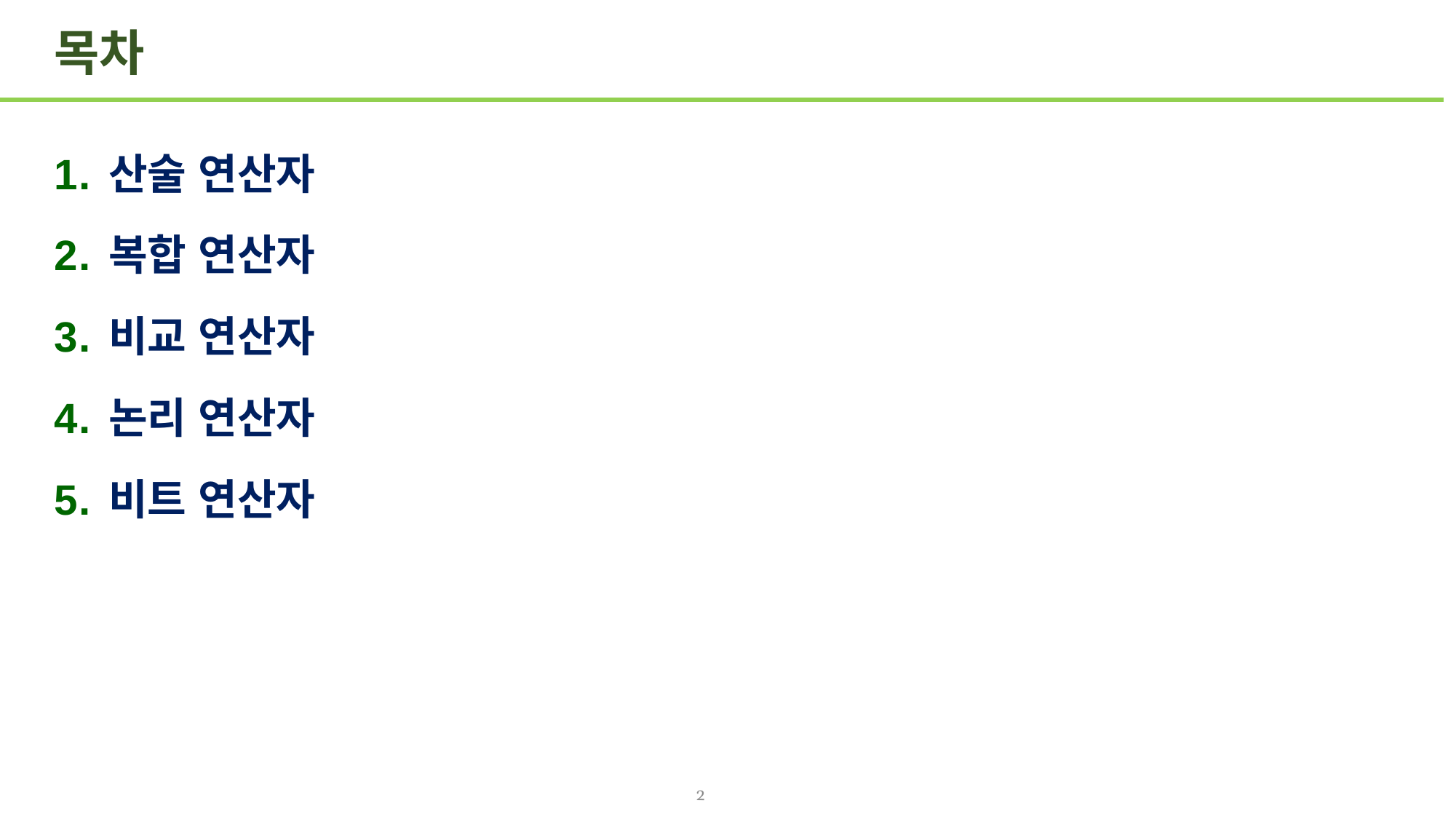

# 목차
산술 연산자
복합 연산자
비교 연산자
논리 연산자
비트 연산자

2